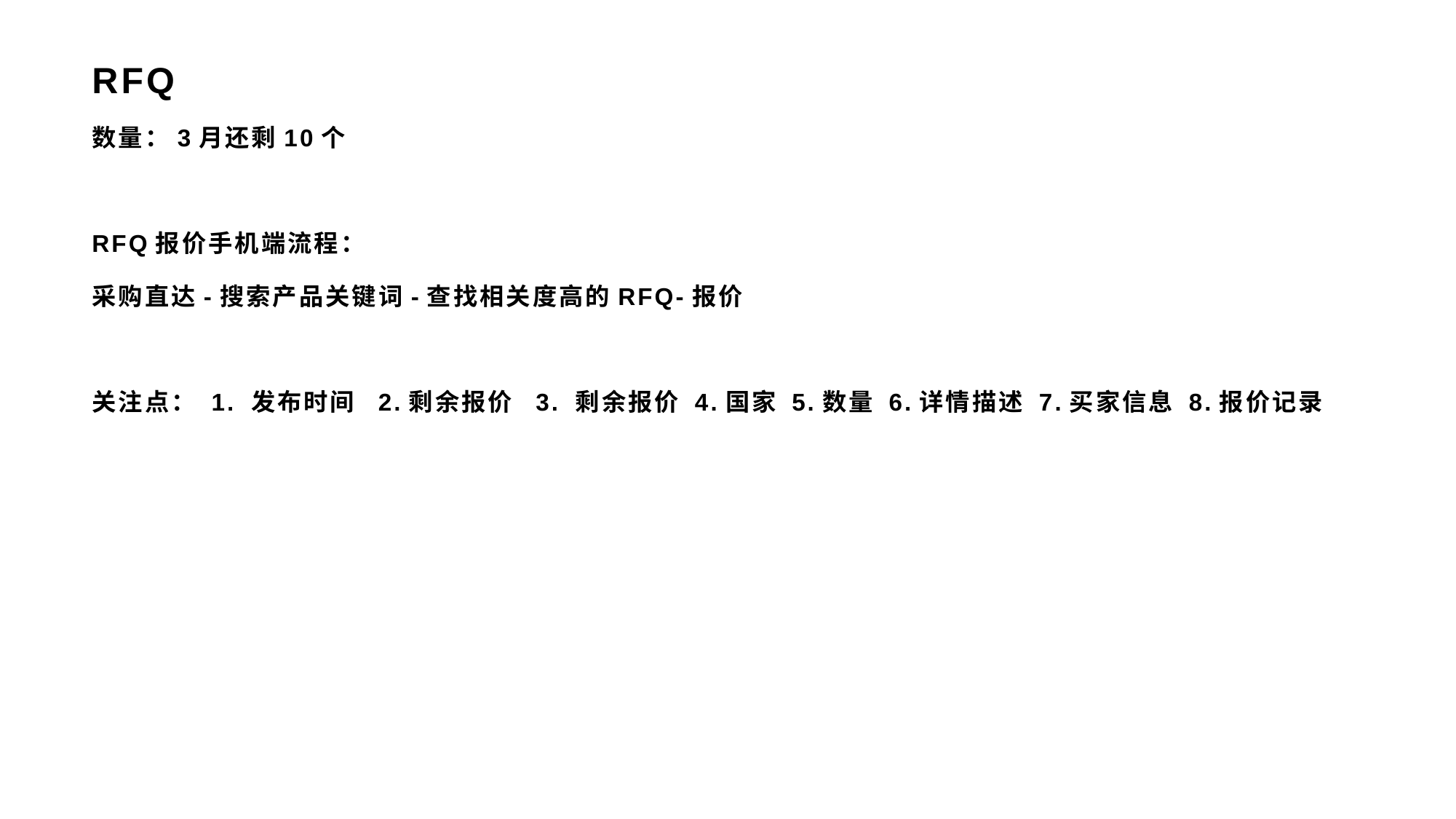

# RFQ
数量：3月还剩10个

RFQ报价手机端流程：
采购直达-搜索产品关键词-查找相关度高的RFQ-报价

关注点： 1. 发布时间  2.剩余报价  3. 剩余报价 4.国家 5.数量 6.详情描述 7.买家信息 8.报价记录